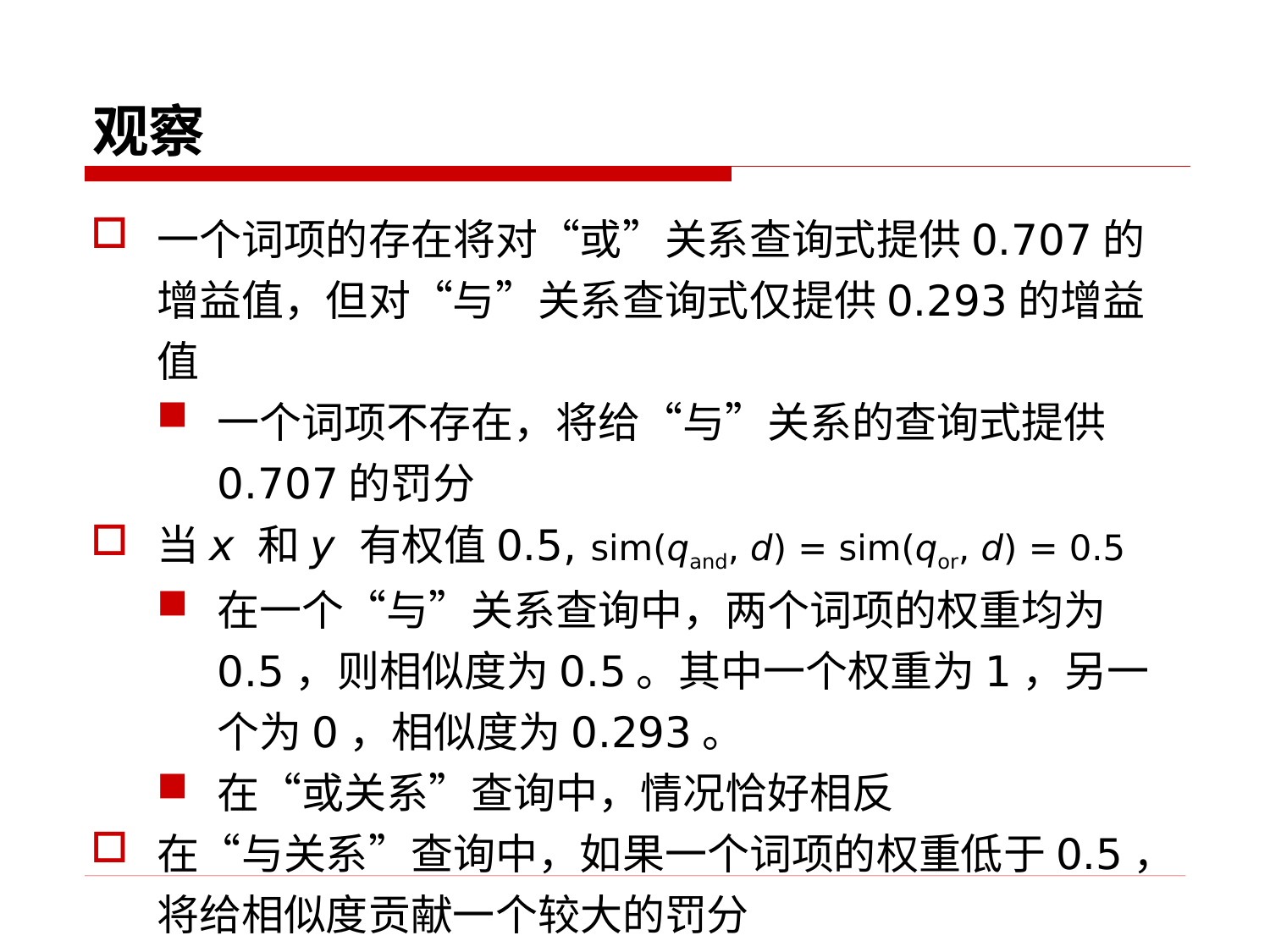

# 观察
一个词项的存在将对“或”关系查询式提供0.707的增益值，但对“与”关系查询式仅提供0.293的增益值
一个词项不存在，将给“与”关系的查询式提供0.707的罚分
当x 和y 有权值0.5, sim(qand, d) = sim(qor, d) = 0.5
在一个“与”关系查询中，两个词项的权重均为0.5，则相似度为0.5。其中一个权重为1，另一个为0，相似度为0.293。
在“或关系”查询中，情况恰好相反
在“与关系”查询中，如果一个词项的权重低于0.5，将给相似度贡献一个较大的罚分